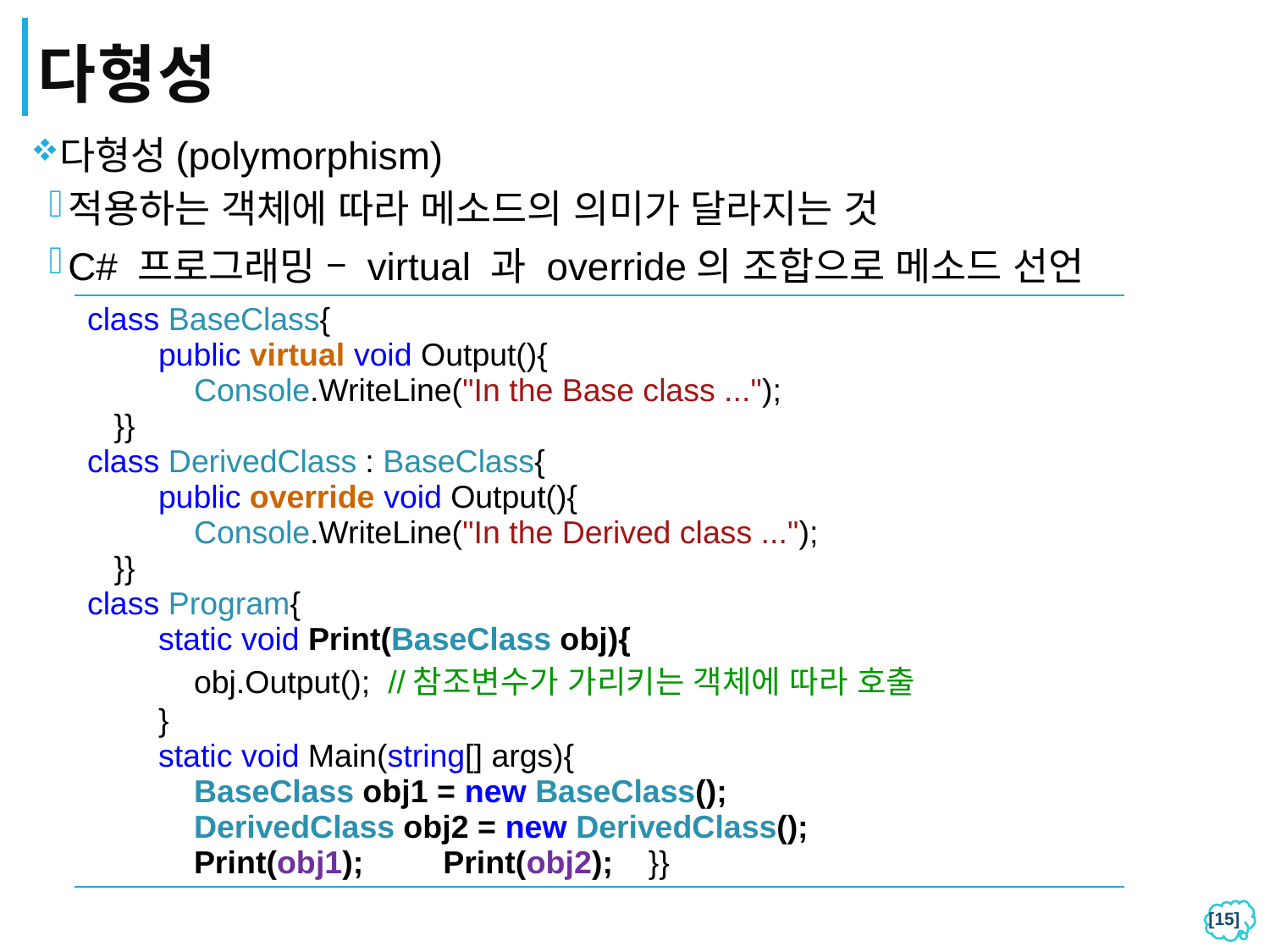

# 다형성
다형성(polymorphism)
적용하는 객체에 따라 메소드의 의미가 달라지는 것
C# 프로그래밍 – virtual 과 override의 조합으로 메소드 선언
| class BaseClass{ public virtual void Output(){ Console.WriteLine("In the Base class ..."); }} class DerivedClass : BaseClass{ public override void Output(){ Console.WriteLine("In the Derived class ..."); }} class Program{ static void Print(BaseClass obj){ obj.Output(); //참조변수가 가리키는 객체에 따라 호출 } static void Main(string[] args){ BaseClass obj1 = new BaseClass(); DerivedClass obj2 = new DerivedClass(); Print(obj1); Print(obj2); }} |
| --- |
[15]